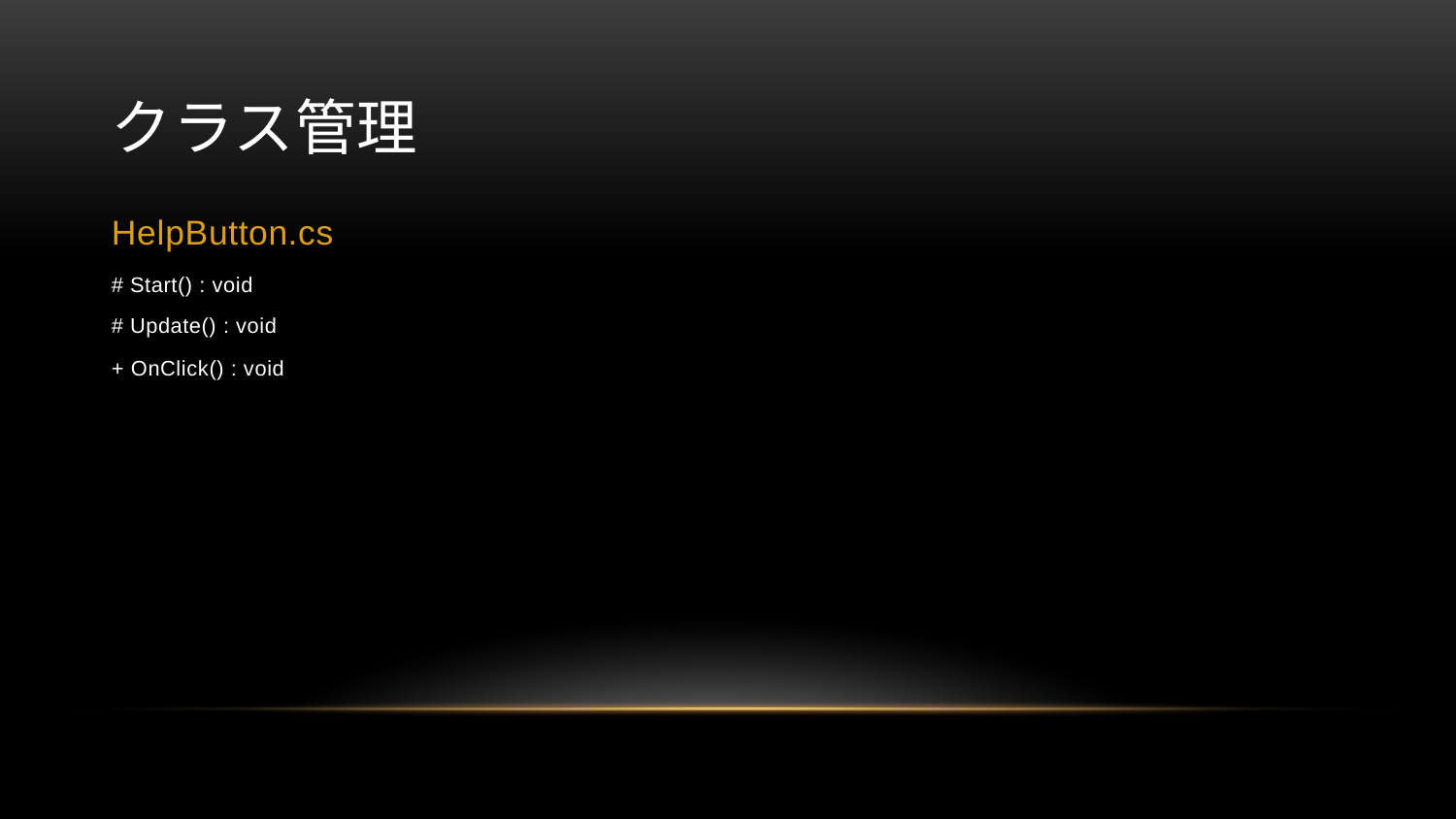

# クラス管理
HelpButton.cs
# Start() : void
# Update() : void
+ OnClick() : void